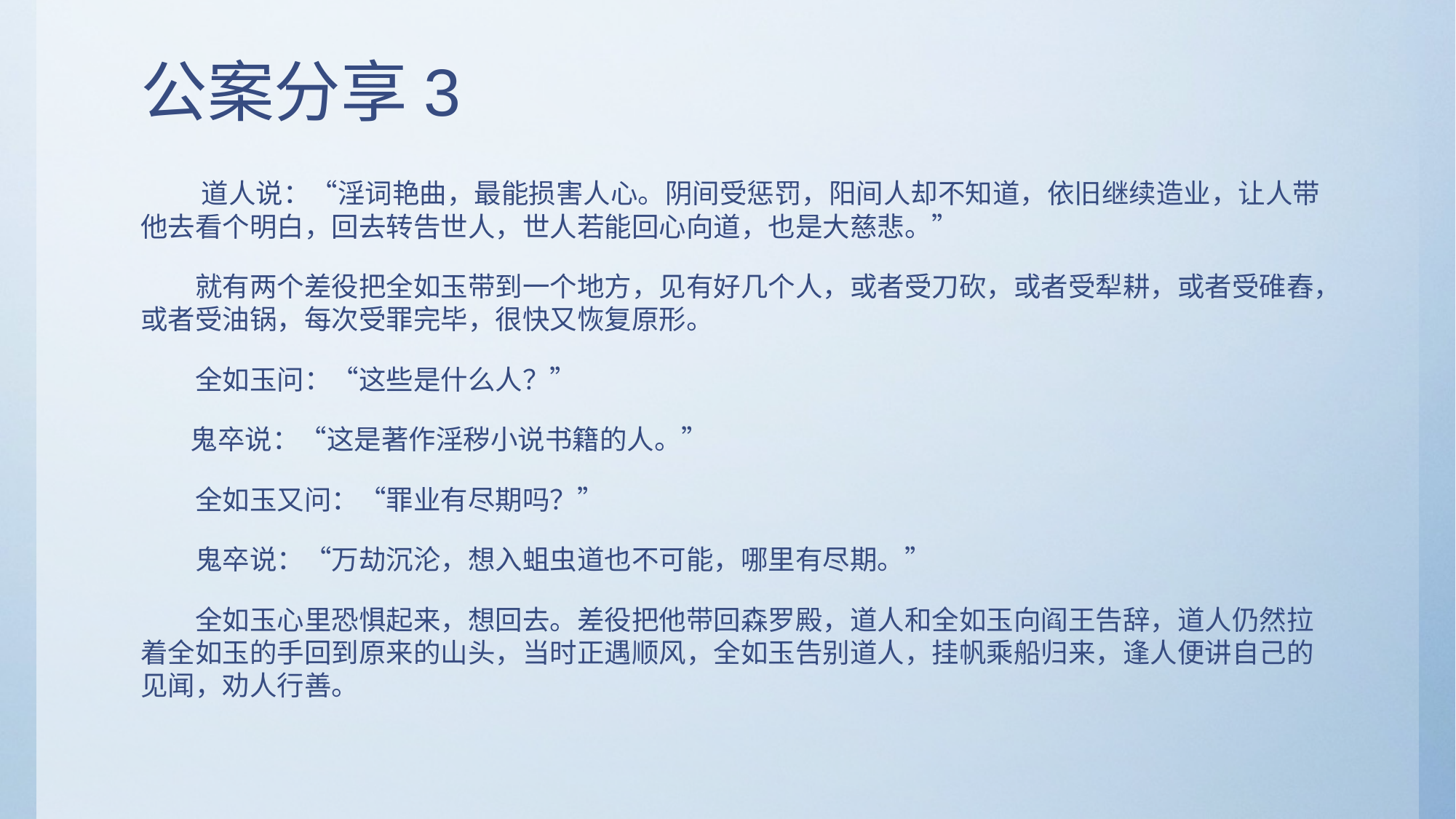

# 公案分享3
　　道人说：“淫词艳曲，最能损害人心。阴间受惩罚，阳间人却不知道，依旧继续造业，让人带他去看个明白，回去转告世人，世人若能回心向道，也是大慈悲。”
　　就有两个差役把全如玉带到一个地方，见有好几个人，或者受刀砍，或者受犁耕，或者受碓舂，或者受油锅，每次受罪完毕，很快又恢复原形。
　　全如玉问：“这些是什么人？”
       鬼卒说：“这是著作淫秽小说书籍的人。”
　　全如玉又问：“罪业有尽期吗？”
　　鬼卒说：“万劫沉沦，想入蛆虫道也不可能，哪里有尽期。”
　　全如玉心里恐惧起来，想回去。差役把他带回森罗殿，道人和全如玉向阎王告辞，道人仍然拉着全如玉的手回到原来的山头，当时正遇顺风，全如玉告别道人，挂帆乘船归来，逢人便讲自己的见闻，劝人行善。